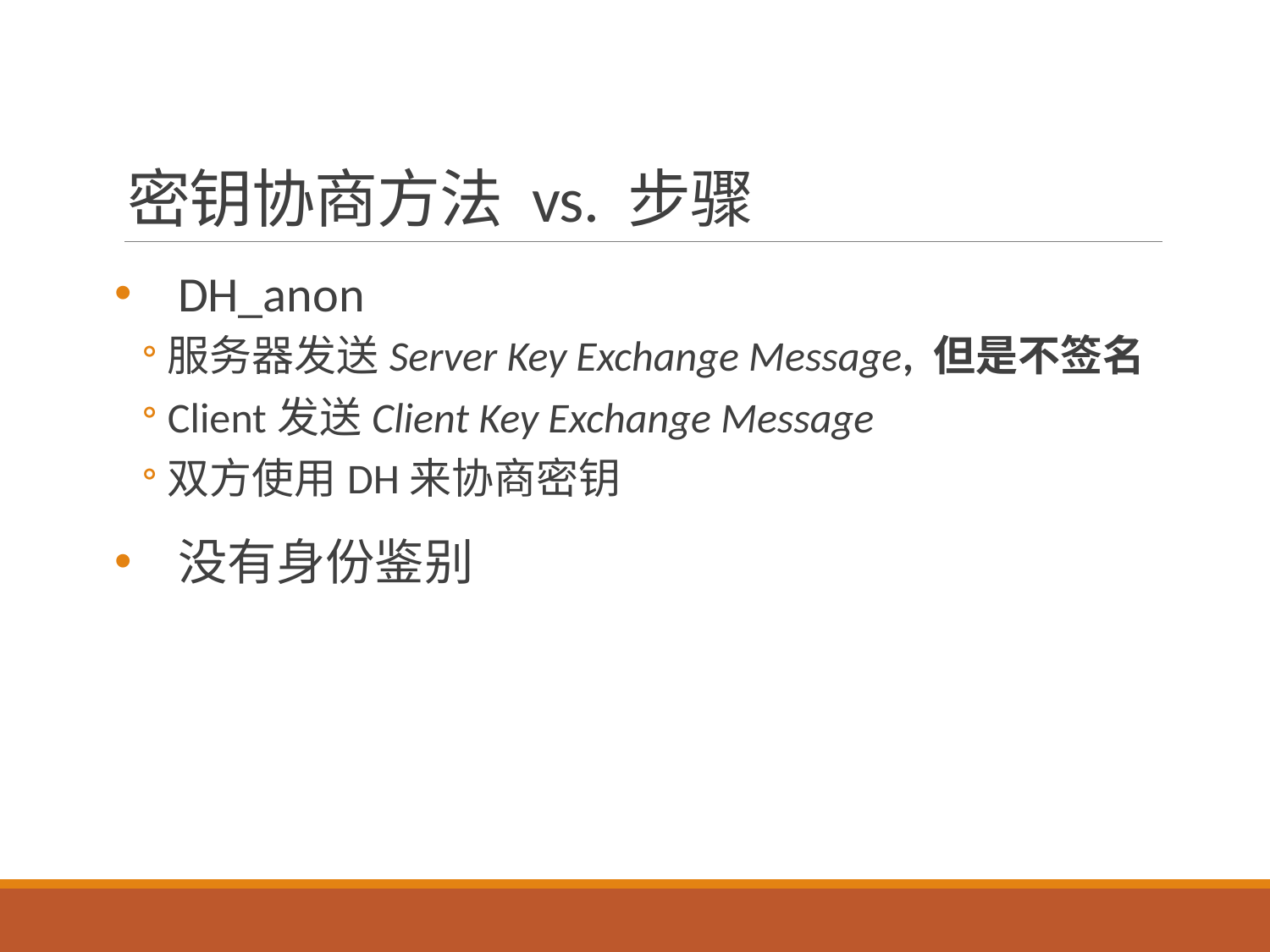

# 密钥协商方法 vs. 步骤
DH_anon
服务器发送Server Key Exchange Message, 但是不签名
Client发送Client Key Exchange Message
双方使用DH来协商密钥
没有身份鉴别
62